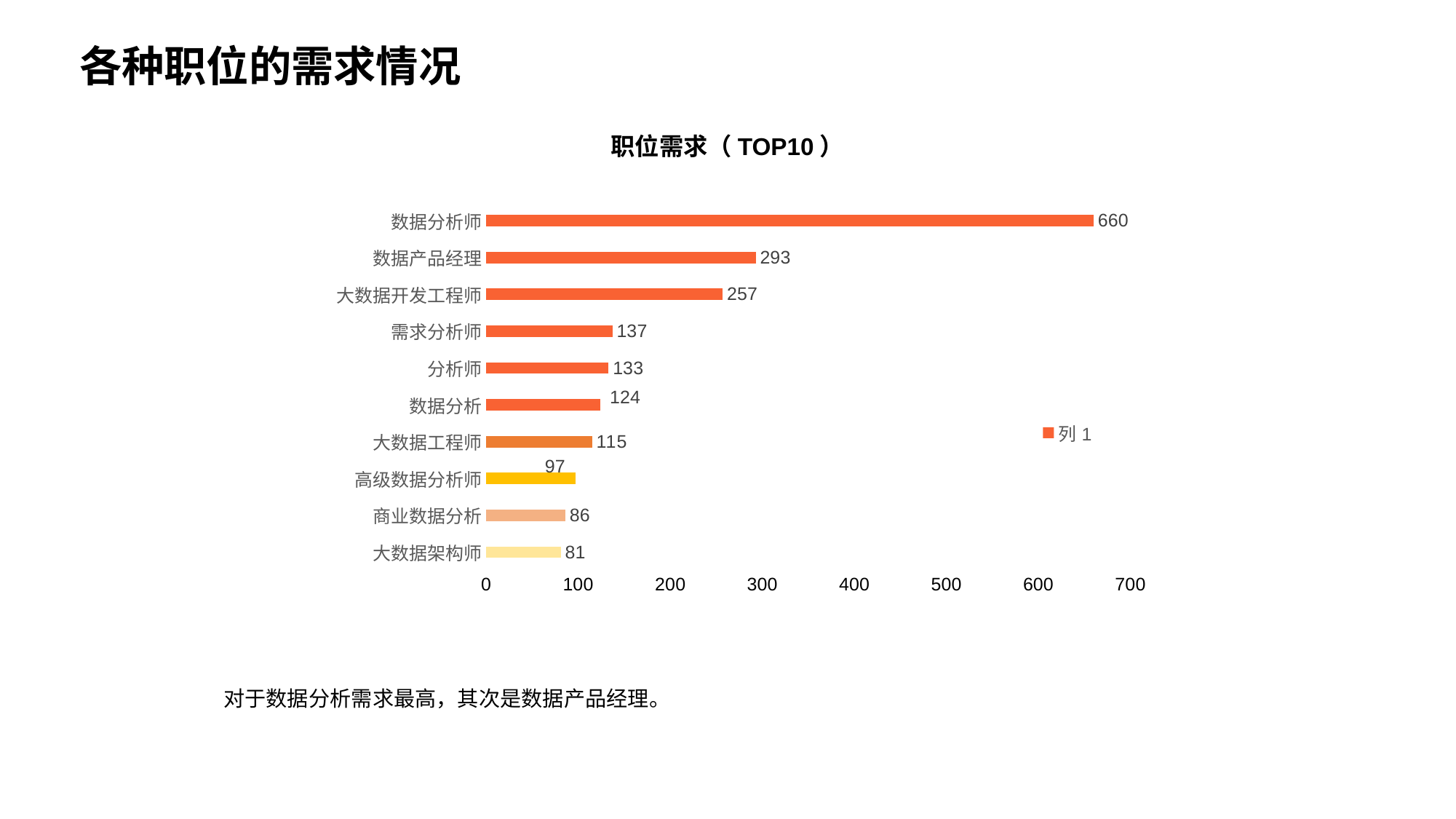

各种职位的需求情况
职位需求（TOP10）

### Chart

| Category | 列1 |
|---|---|
| 大数据架构师 | 81.0 |
| 商业数据分析 | 86.0 |
| 高级数据分析师 | 97.0 |
| 大数据工程师 | 115.0 |
| 数据分析 | 124.0 |
| 分析师 | 133.0 |
| 需求分析师 | 137.0 |
| 大数据开发工程师 | 257.0 |
| 数据产品经理 | 293.0 |
| 数据分析师 | 660.0 |
对于数据分析需求最高，其次是数据产品经理。